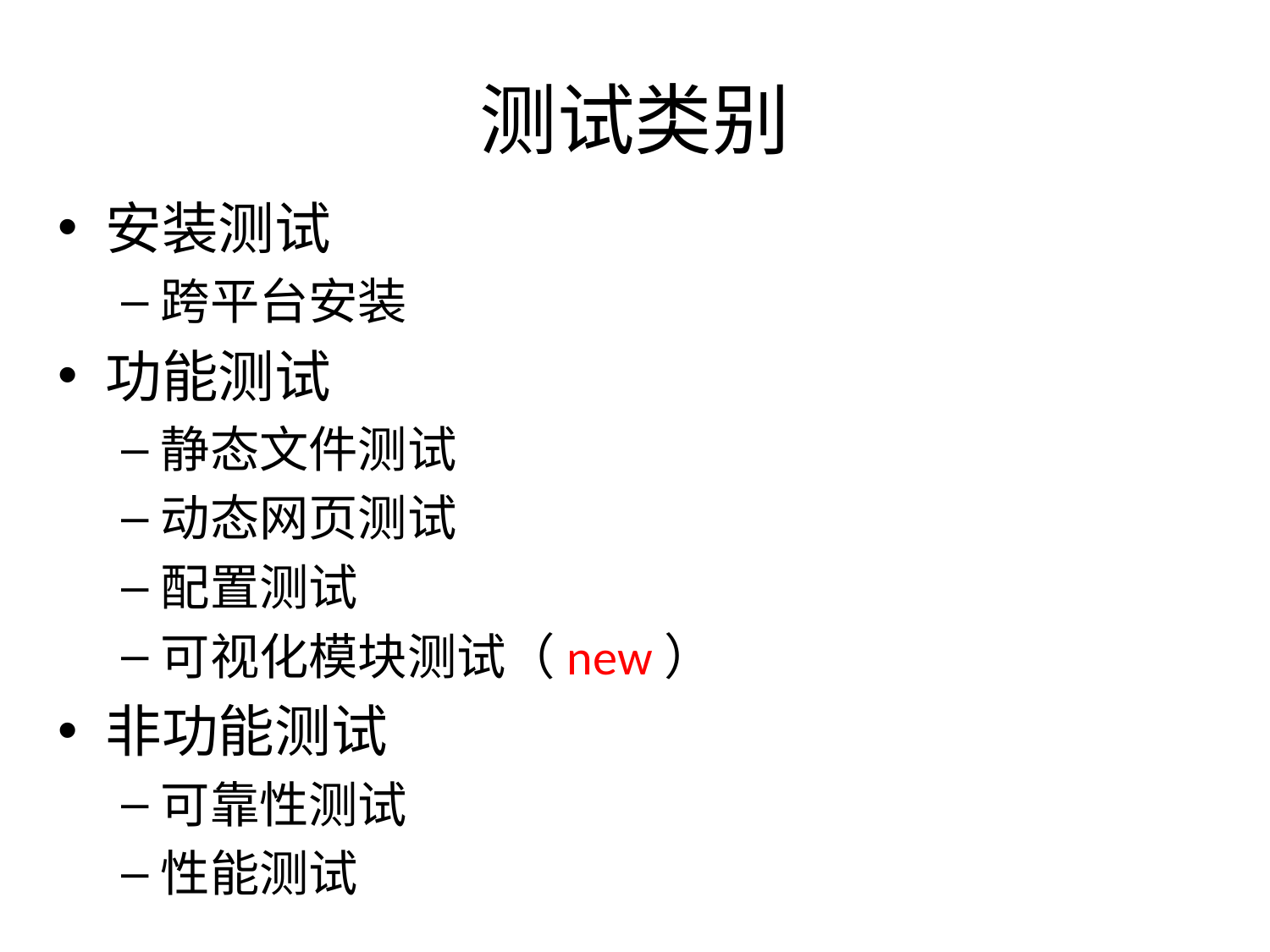

# 测试类别
安装测试
跨平台安装
功能测试
静态文件测试
动态网页测试
配置测试
可视化模块测试（new）
非功能测试
可靠性测试
性能测试